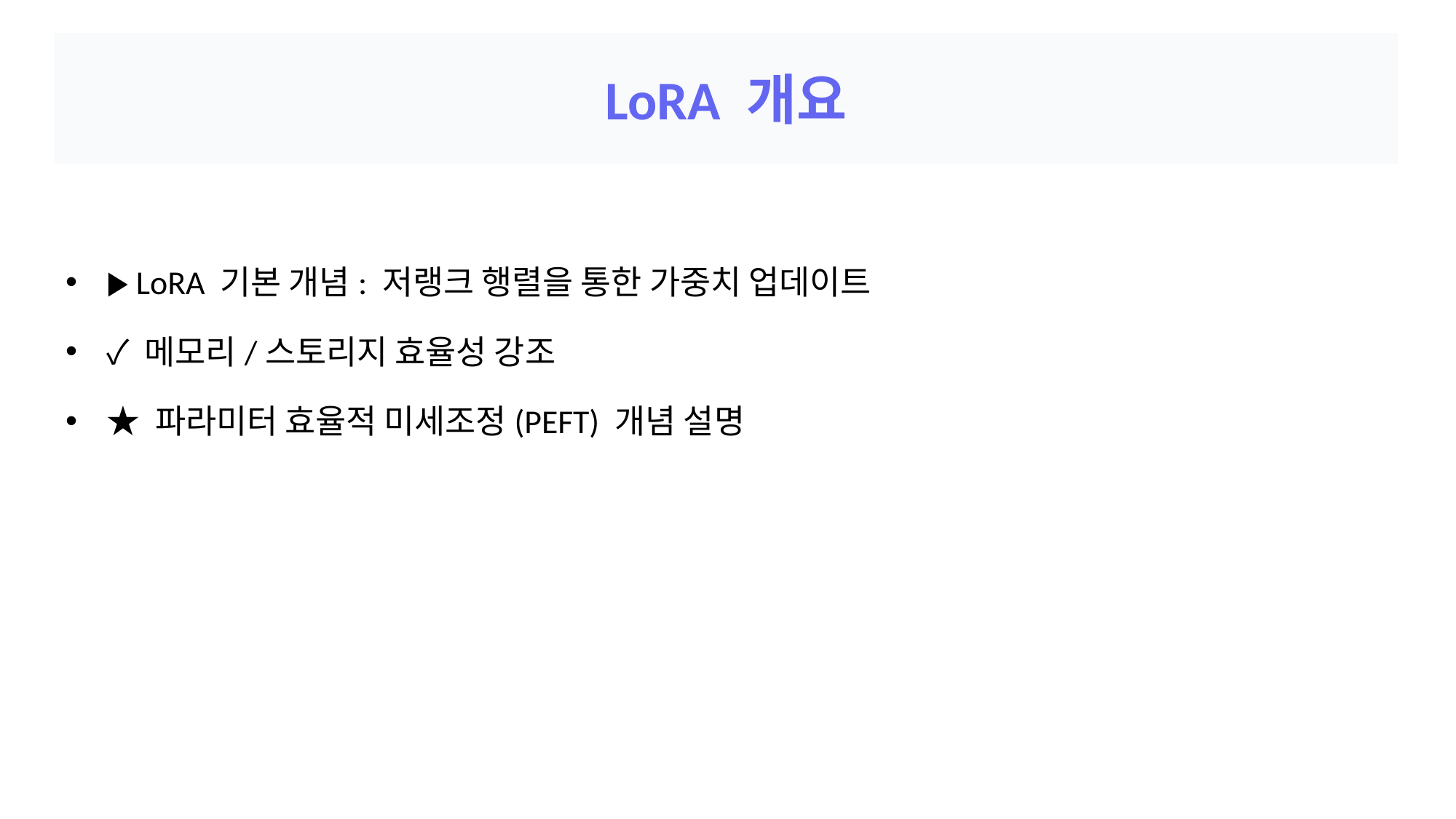

# LoRA 개요

▶ LoRA 기본 개념: 저랭크 행렬을 통한 가중치 업데이트
✓ 메모리/스토리지 효율성 강조
★ 파라미터 효율적 미세조정(PEFT) 개념 설명